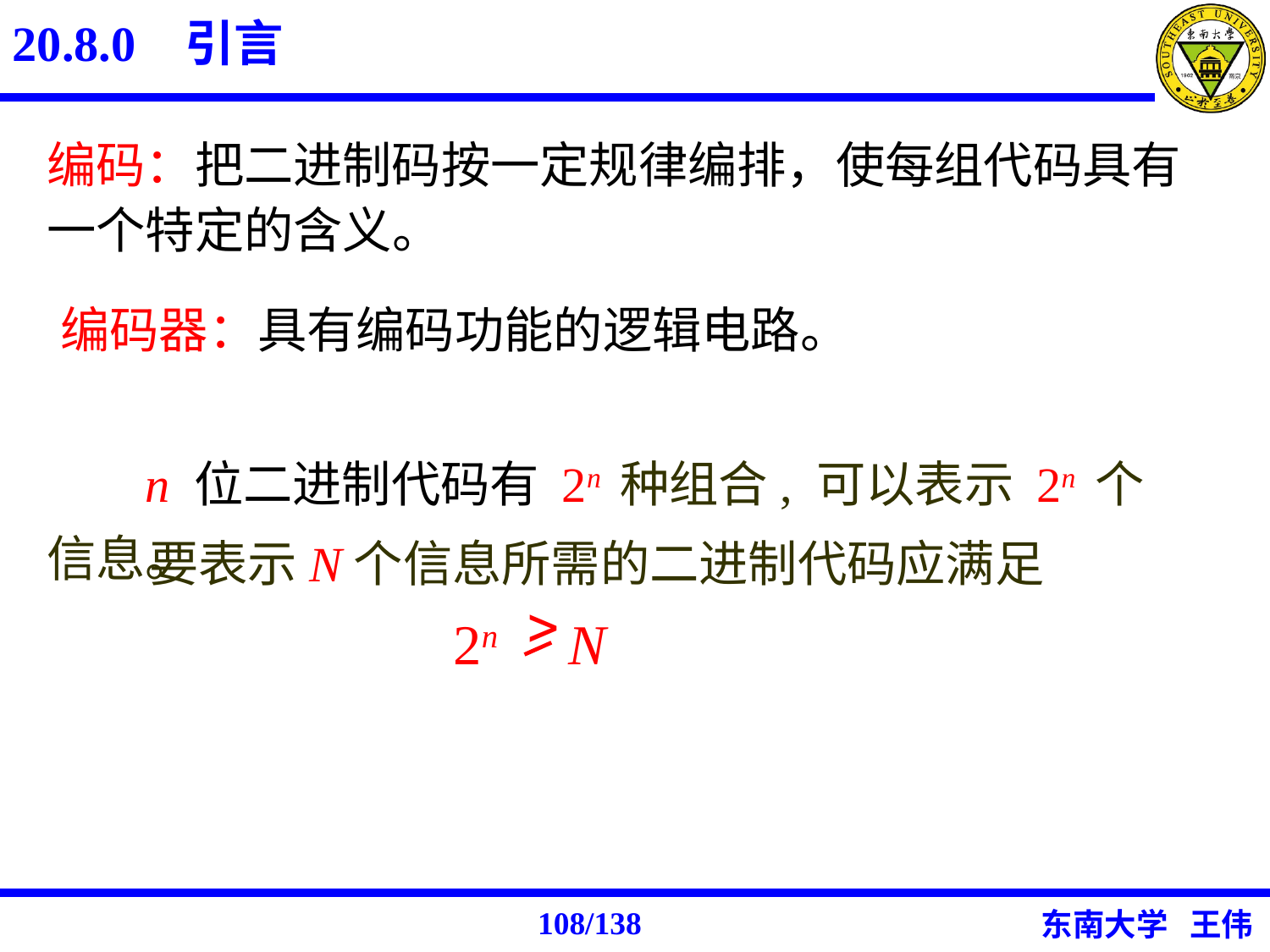

20.8.0   引言
编码：把二进制码按一定规律编排，使每组代码具有一个特定的含义。
编码器：具有编码功能的逻辑电路。
        n 位二进制代码有 2n 种组合, 可以表示 2n 个信息。
       要表示N个信息所需的二进制代码应满足
                                2n     N
>